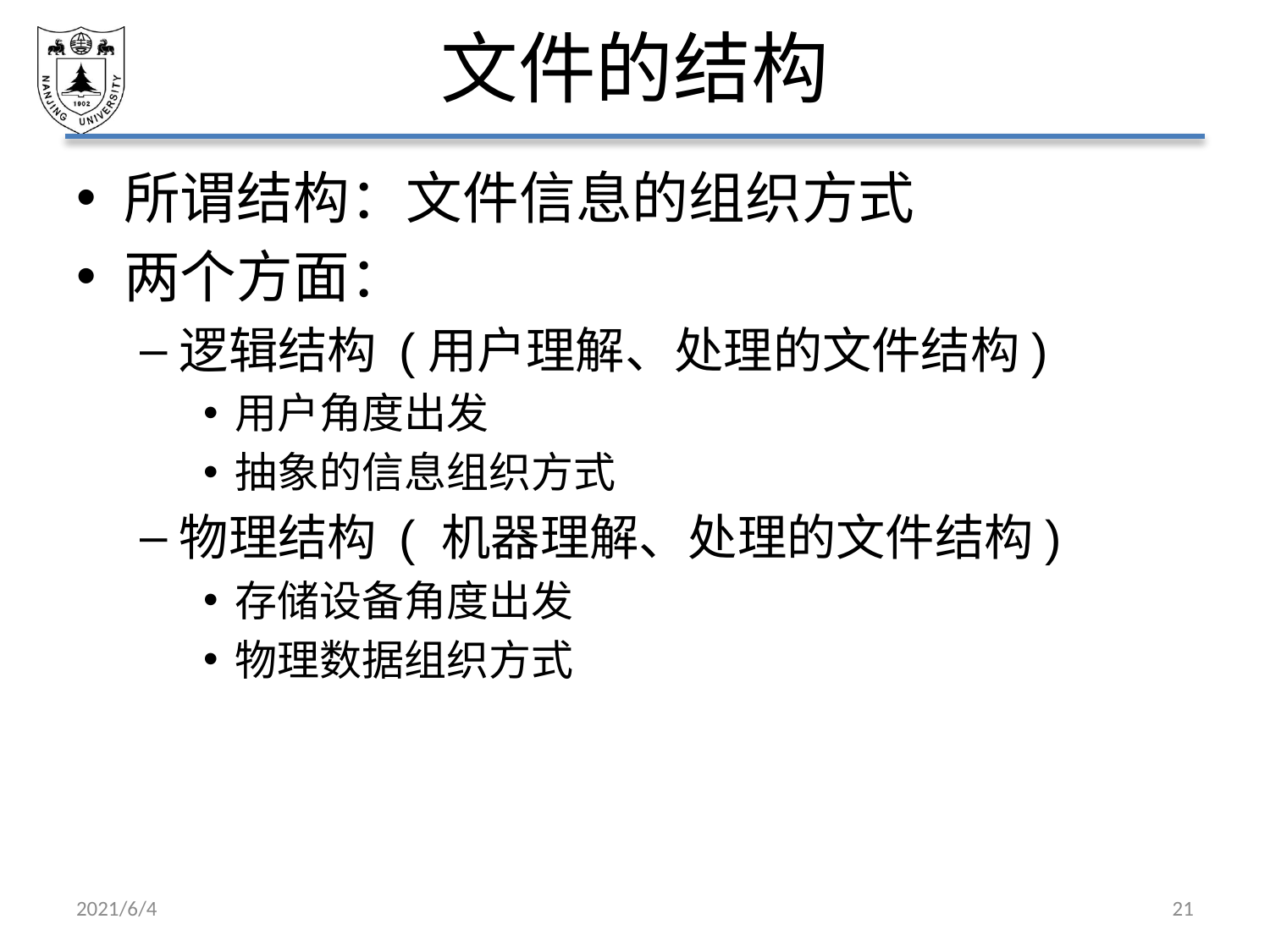

# 文件的结构
所谓结构：文件信息的组织方式
两个方面：
逻辑结构 (用户理解、处理的文件结构)
用户角度出发
抽象的信息组织方式
物理结构 ( 机器理解、处理的文件结构)
存储设备角度出发
物理数据组织方式
2021/6/4
21